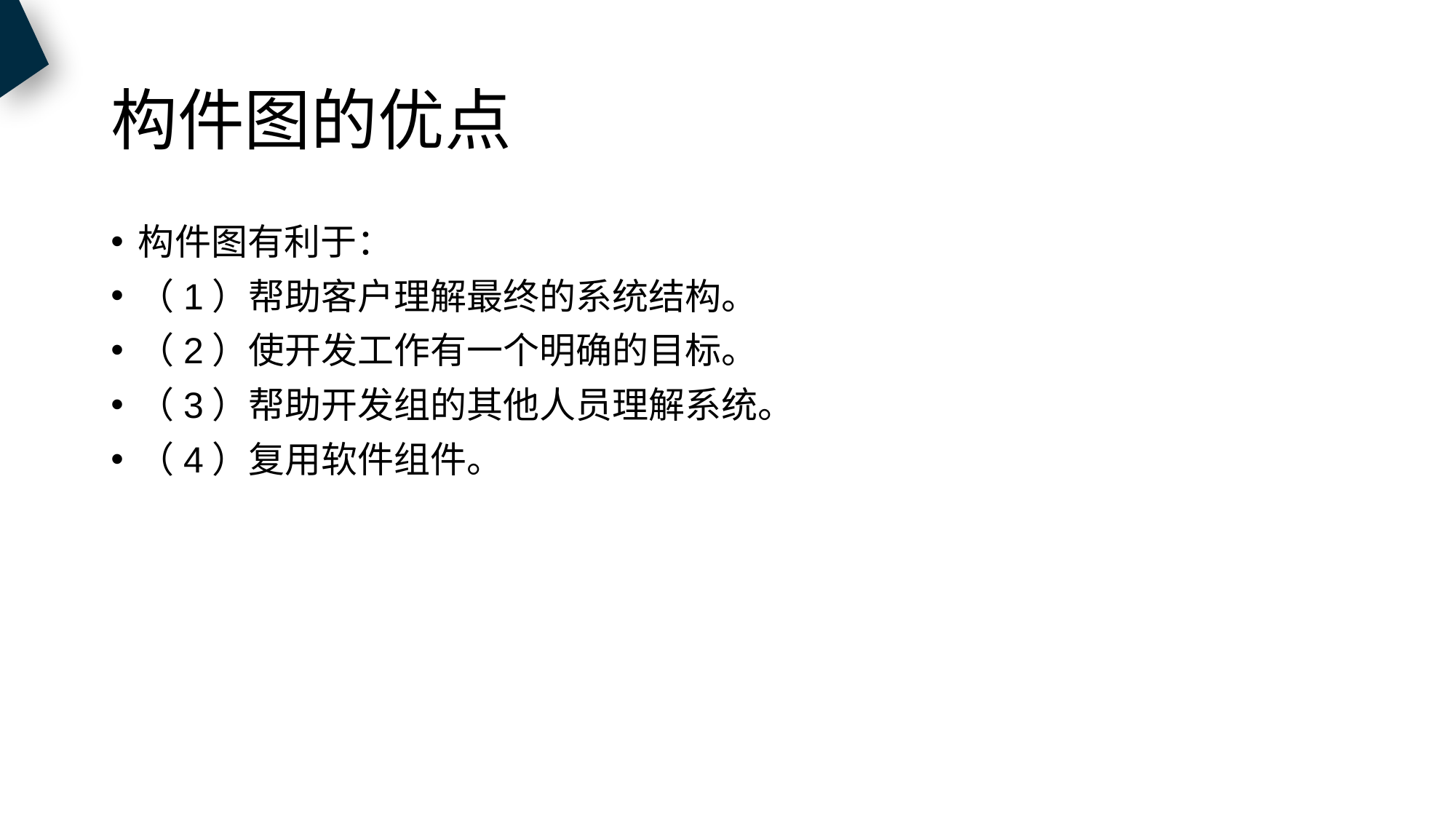

# 构件图的优点
构件图有利于：
（1）帮助客户理解最终的系统结构。
（2）使开发工作有一个明确的目标。
（3）帮助开发组的其他人员理解系统。
（4）复用软件组件。